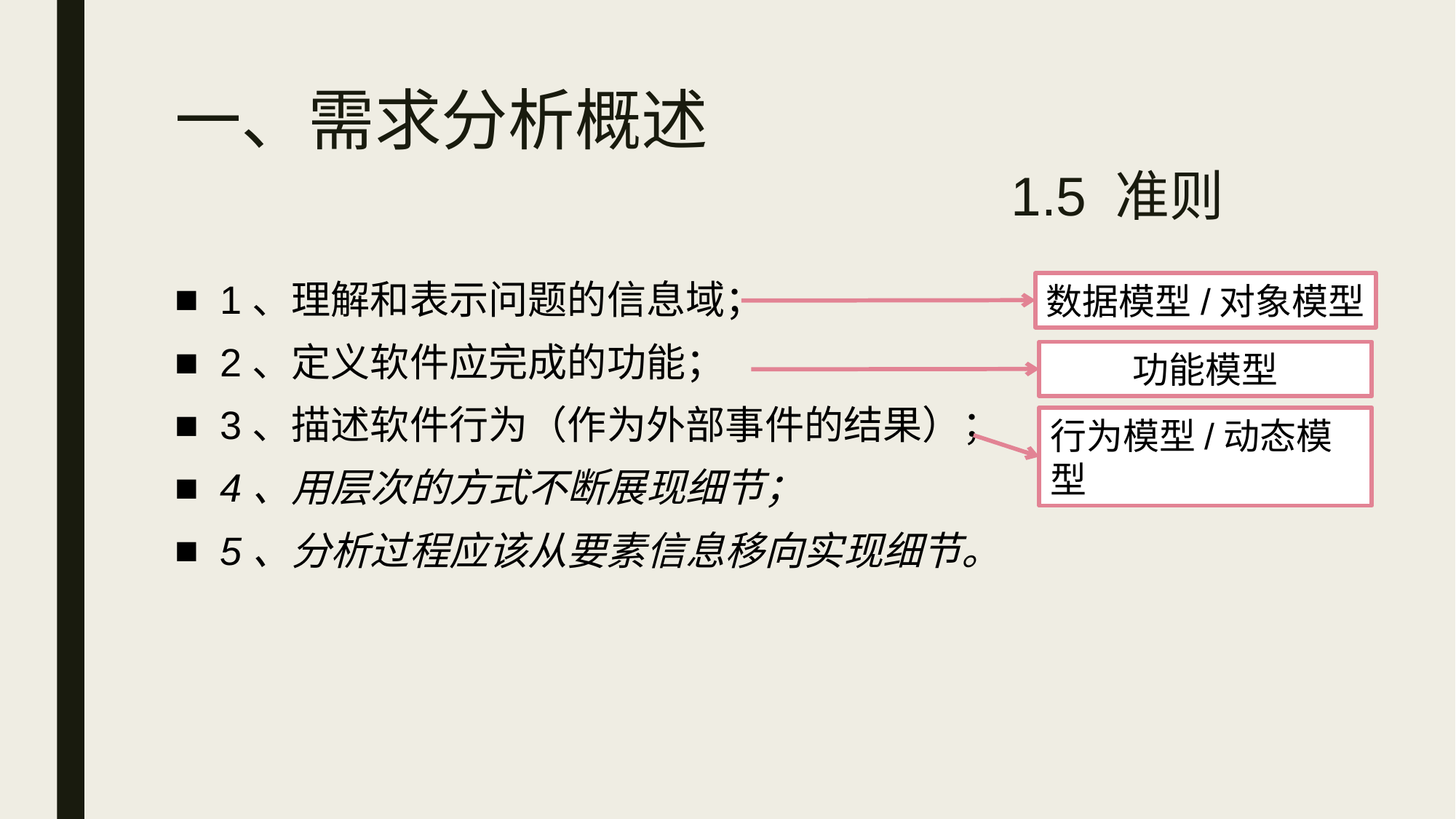

# 一、需求分析概述 1.5 准则
1、理解和表示问题的信息域；
2、定义软件应完成的功能；
3、描述软件行为（作为外部事件的结果）；
4、用层次的方式不断展现细节；
5、分析过程应该从要素信息移向实现细节。
数据模型/对象模型
功能模型
行为模型/动态模型